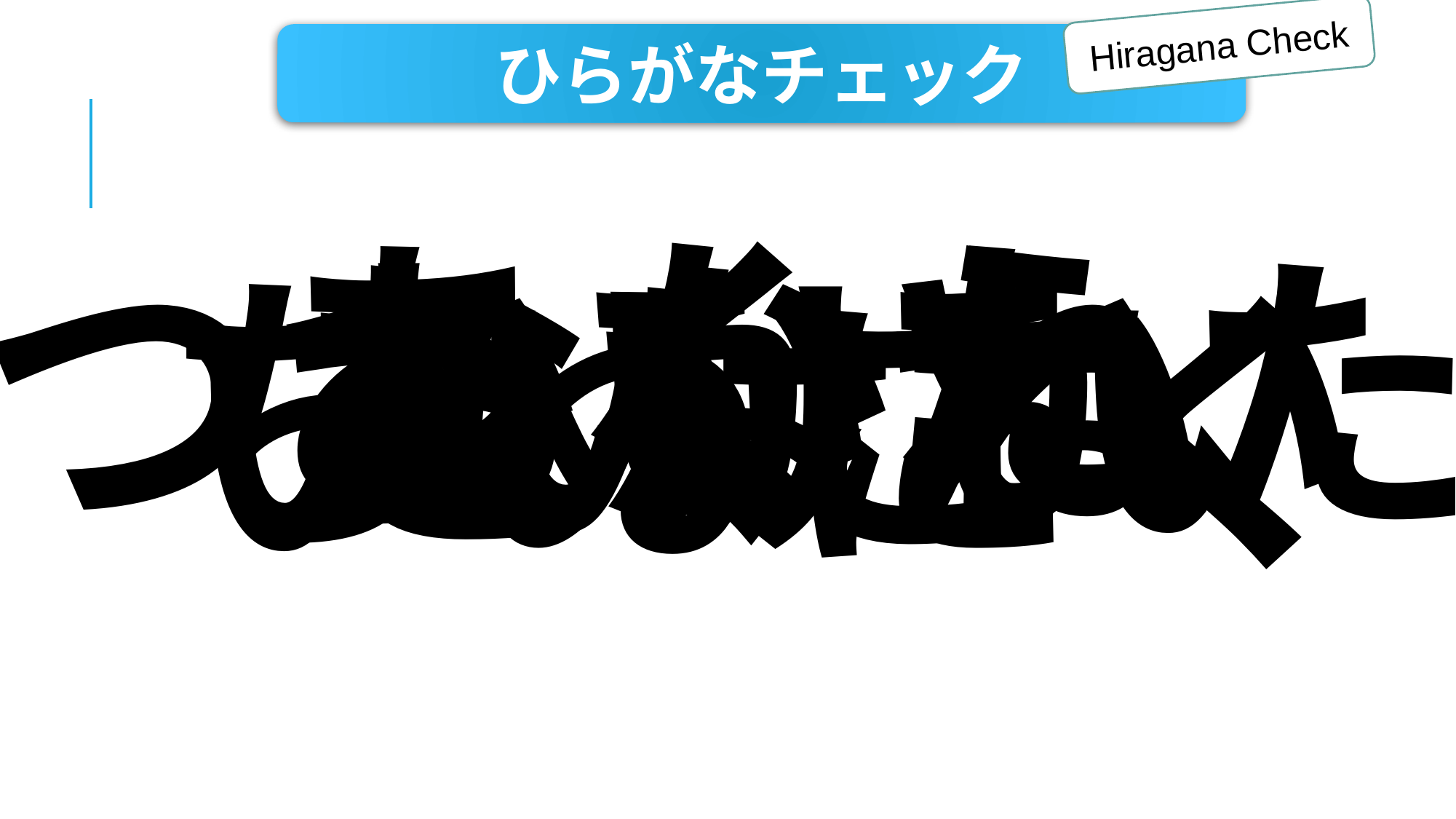

Hiragana Check
ひらがなチェック
あなた
つくえ
つかいかた
おかね
ちいさい
とけい
いぬにく